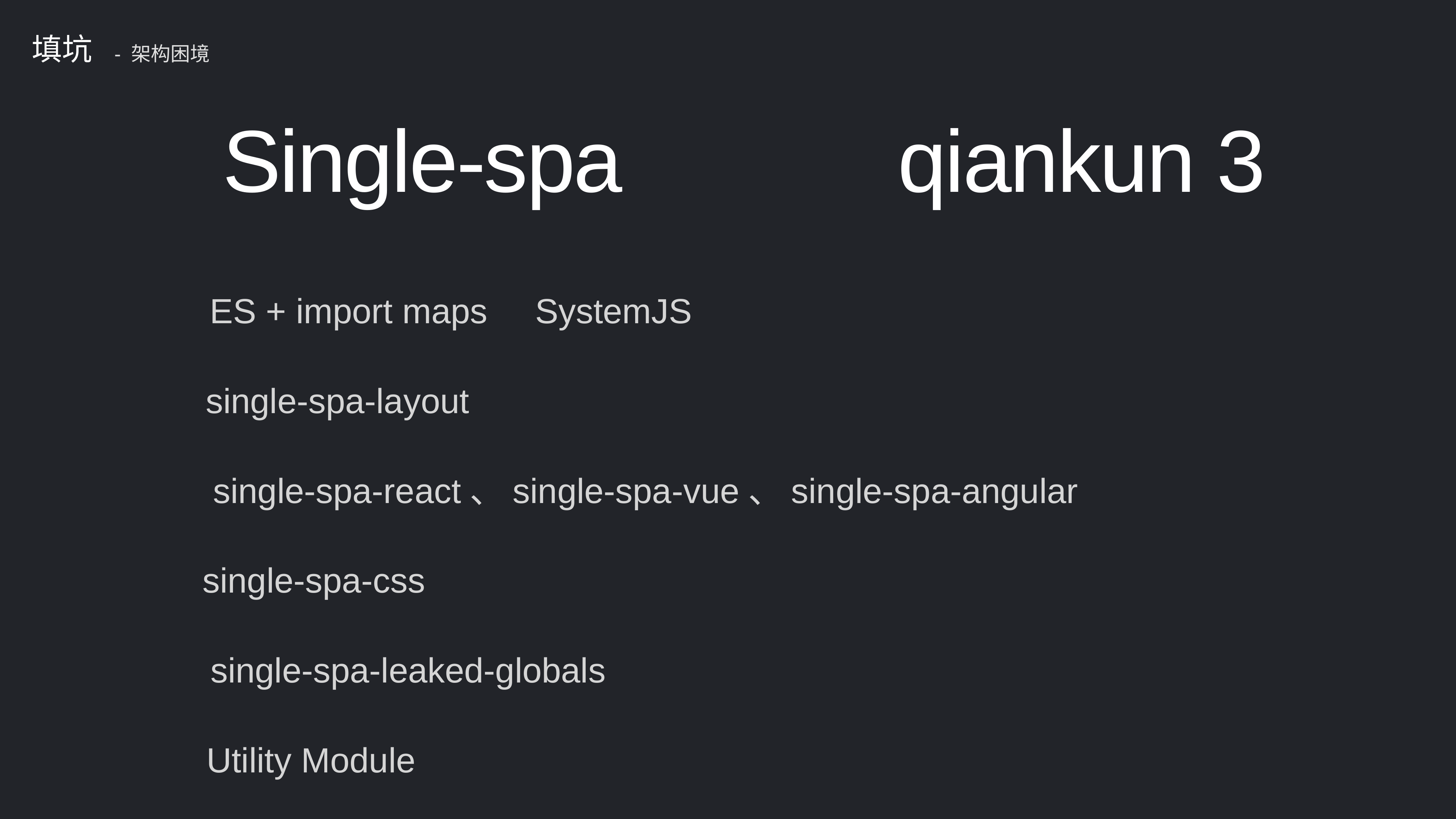

填坑
- 架构困境
Single-spa
qiankun 3
ES + import maps
SystemJS
single-spa-layout
single-spa-react、single-spa-vue、single-spa-angular
single-spa-css
single-spa-leaked-globals
Utility Module